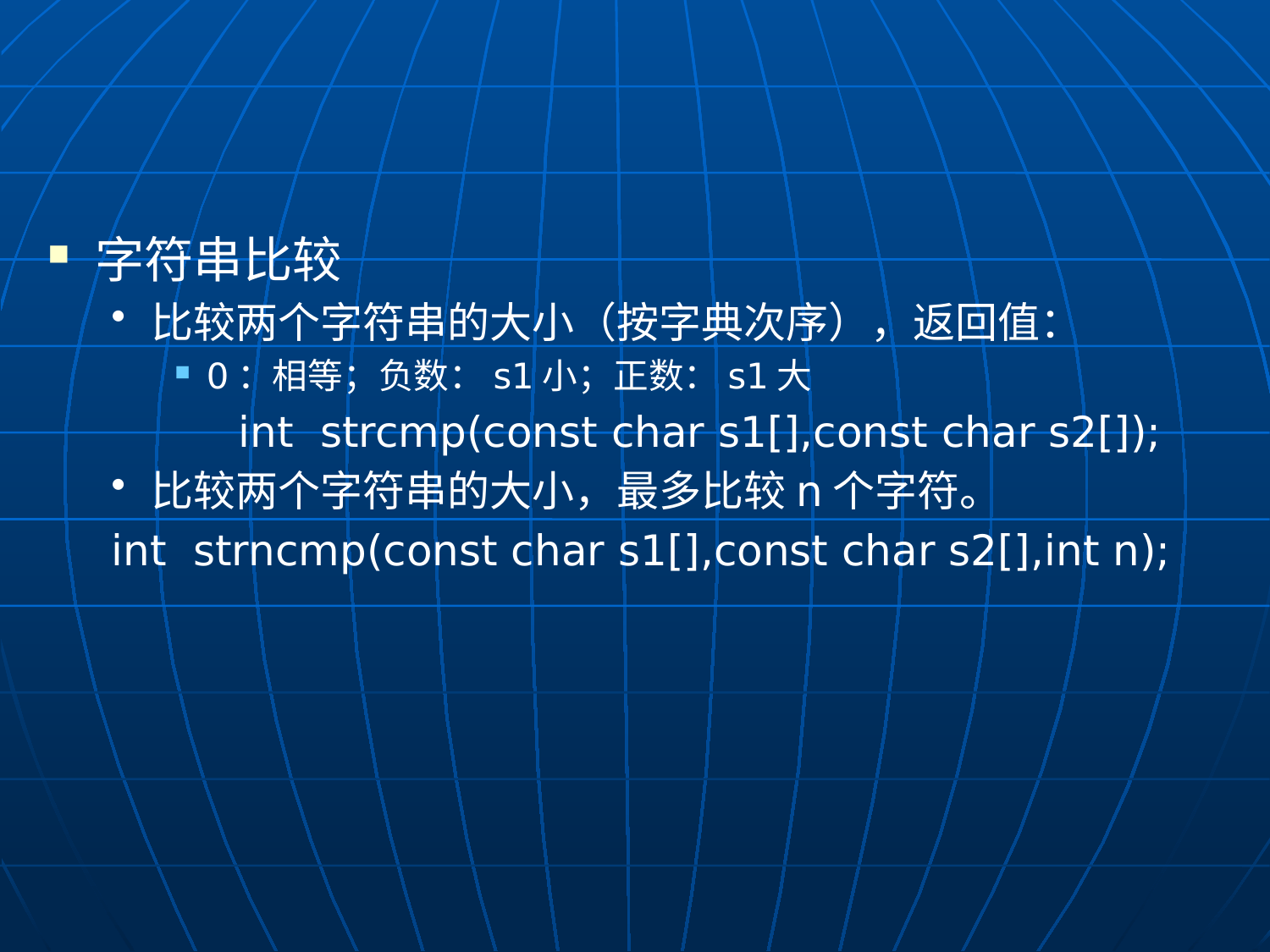

#
字符串比较
比较两个字符串的大小（按字典次序），返回值：
0：相等；负数：s1小；正数：s1大
	int  strcmp(const char s1[],const char s2[]);
比较两个字符串的大小，最多比较n个字符。
int  strncmp(const char s1[],const char s2[],int n);